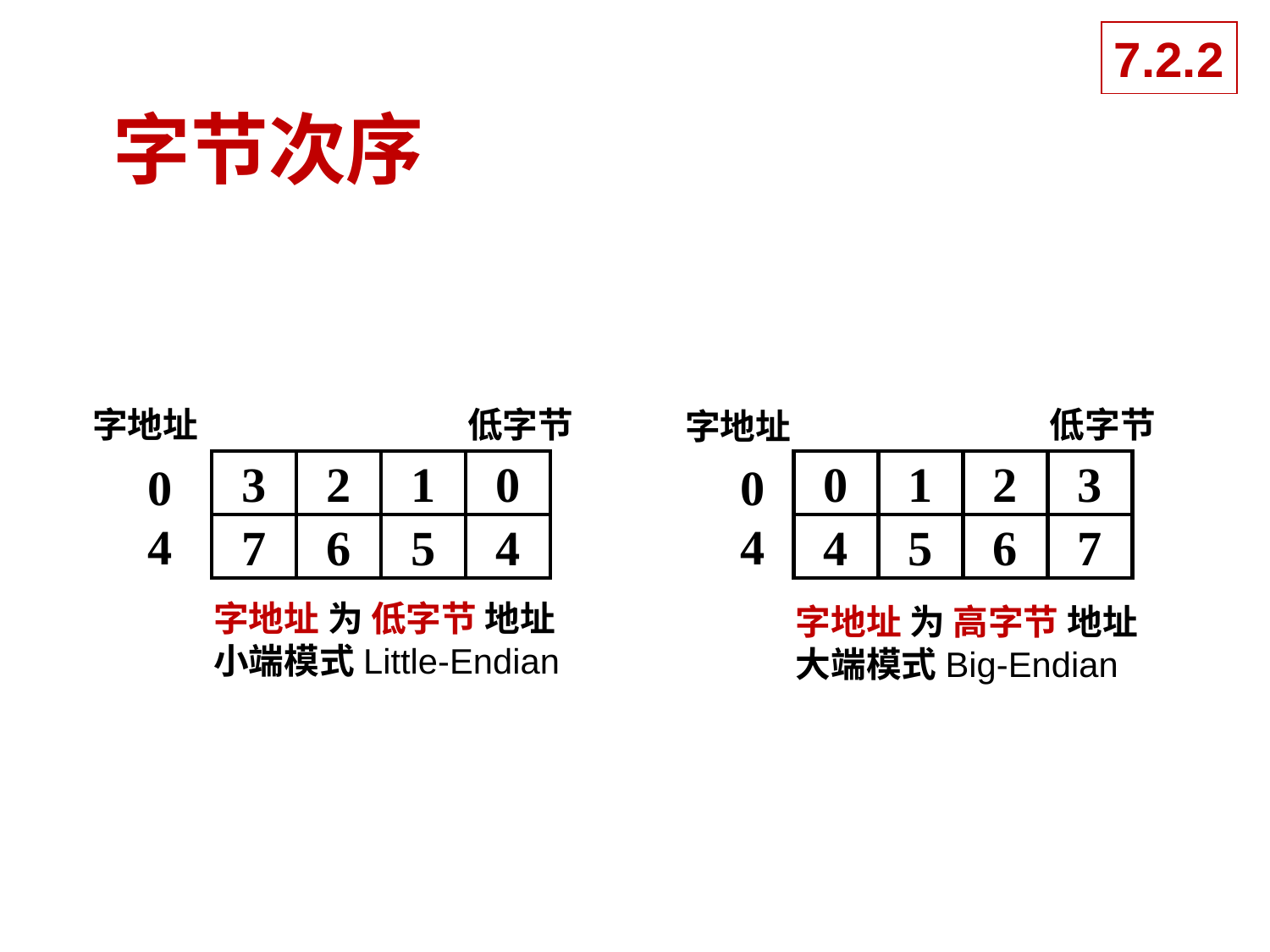

7.2.2
# 字节次序
字地址
0
4
3
2
1
0
7
6
5
4
低字节
低字节
字地址
0
4
0
1
2
3
4
5
6
7
字地址 为 低字节 地址
小端模式Little-Endian
字地址 为 高字节 地址
大端模式Big-Endian